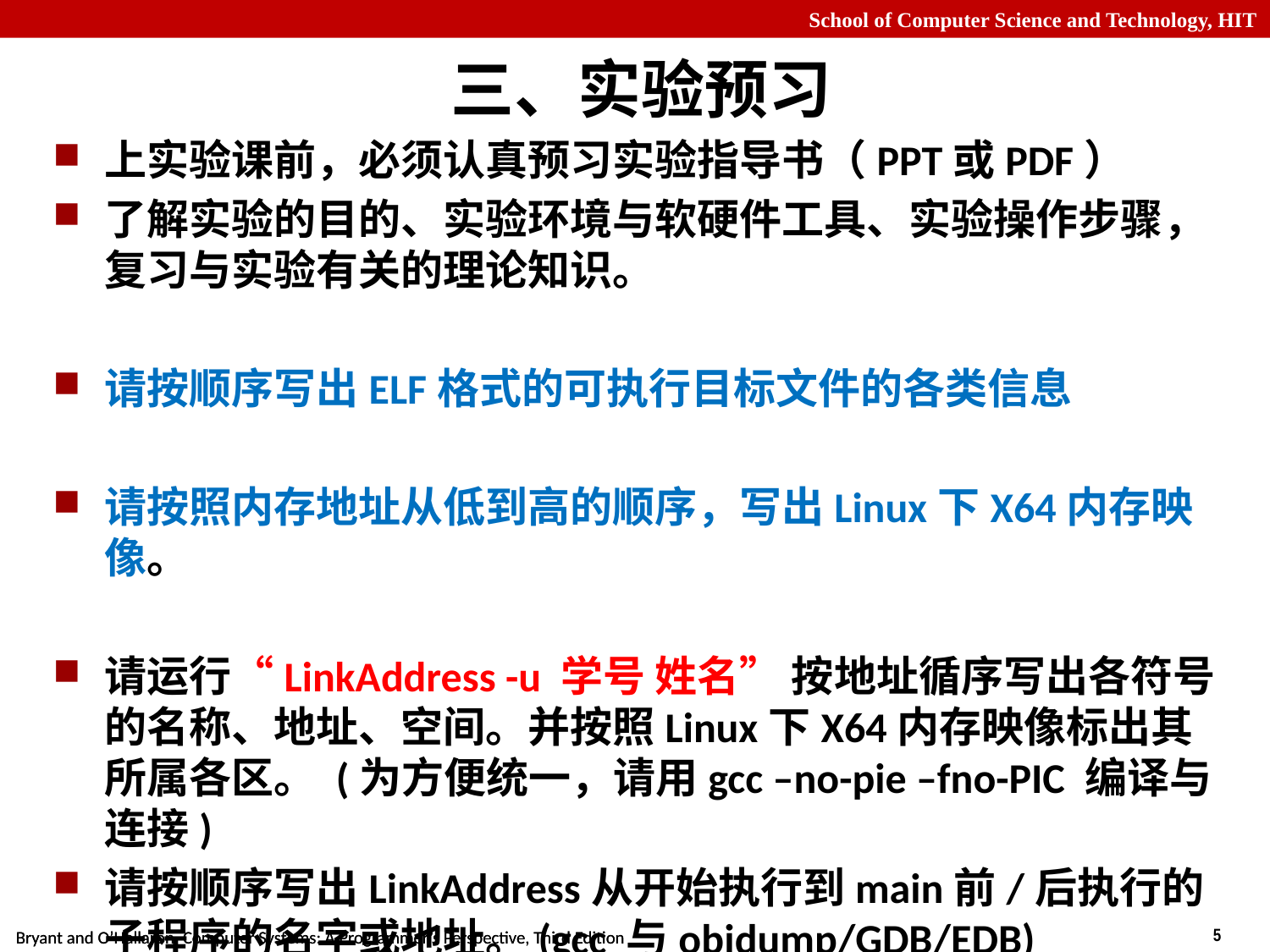

# 三、实验预习
上实验课前，必须认真预习实验指导书（PPT或PDF）
了解实验的目的、实验环境与软硬件工具、实验操作步骤，复习与实验有关的理论知识。

请按顺序写出ELF格式的可执行目标文件的各类信息

请按照内存地址从低到高的顺序，写出Linux下X64内存映像。

请运行“LinkAddress -u 学号 姓名” 按地址循序写出各符号的名称、地址、空间。并按照Linux下X64内存映像标出其所属各区。 (为方便统一，请用gcc –no-pie –fno-PIC 编译与连接)
请按顺序写出LinkAddress从开始执行到main前/后执行的子程序的名字或地址。(gcc 与objdump/GDB/EDB)